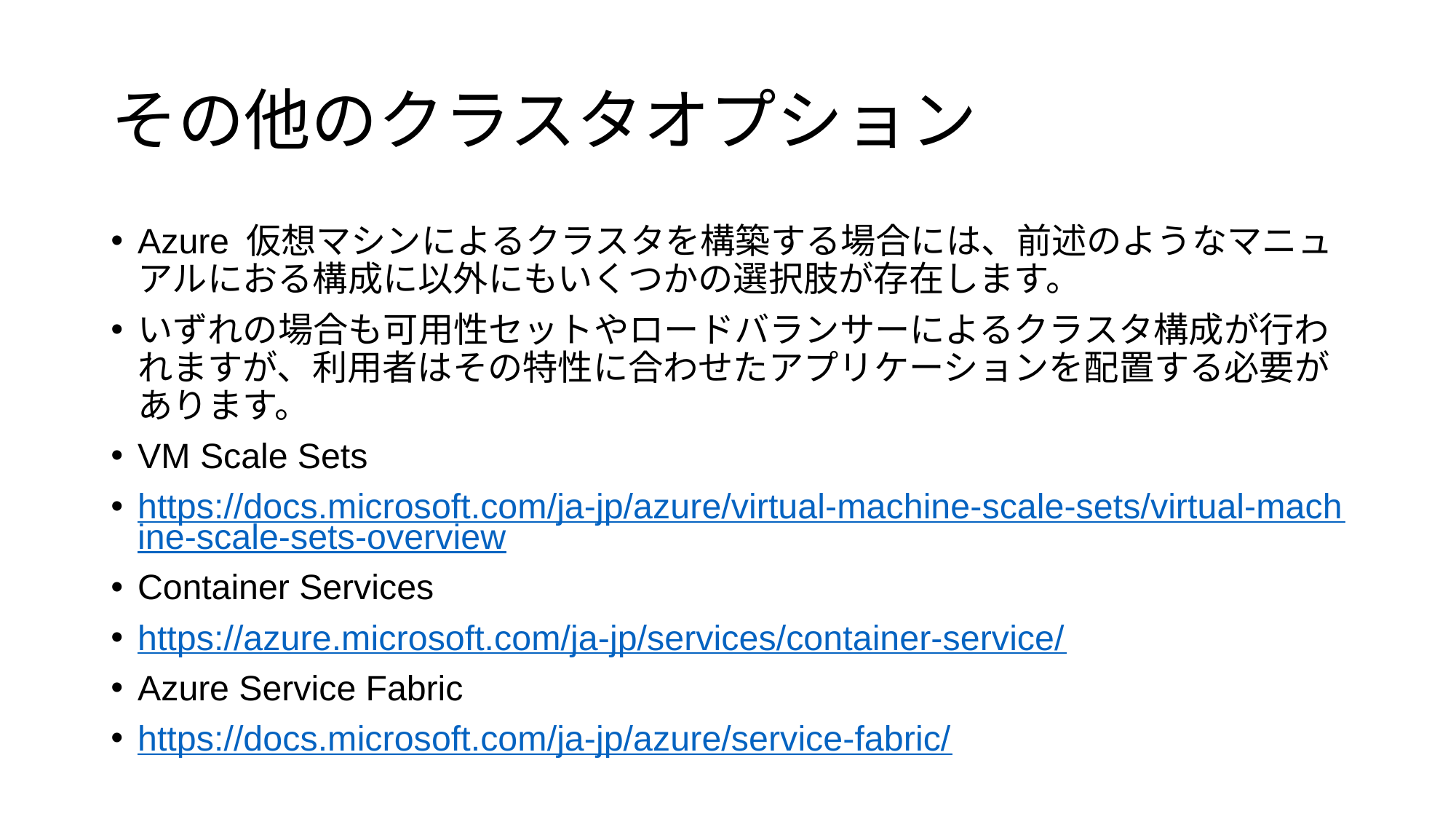

# その他のクラスタオプション
Azure 仮想マシンによるクラスタを構築する場合には、前述のようなマニュアルにおる構成に以外にもいくつかの選択肢が存在します。
いずれの場合も可用性セットやロードバランサーによるクラスタ構成が行われますが、利用者はその特性に合わせたアプリケーションを配置する必要があります。
VM Scale Sets
https://docs.microsoft.com/ja-jp/azure/virtual-machine-scale-sets/virtual-machine-scale-sets-overview
Container Services
https://azure.microsoft.com/ja-jp/services/container-service/
Azure Service Fabric
https://docs.microsoft.com/ja-jp/azure/service-fabric/